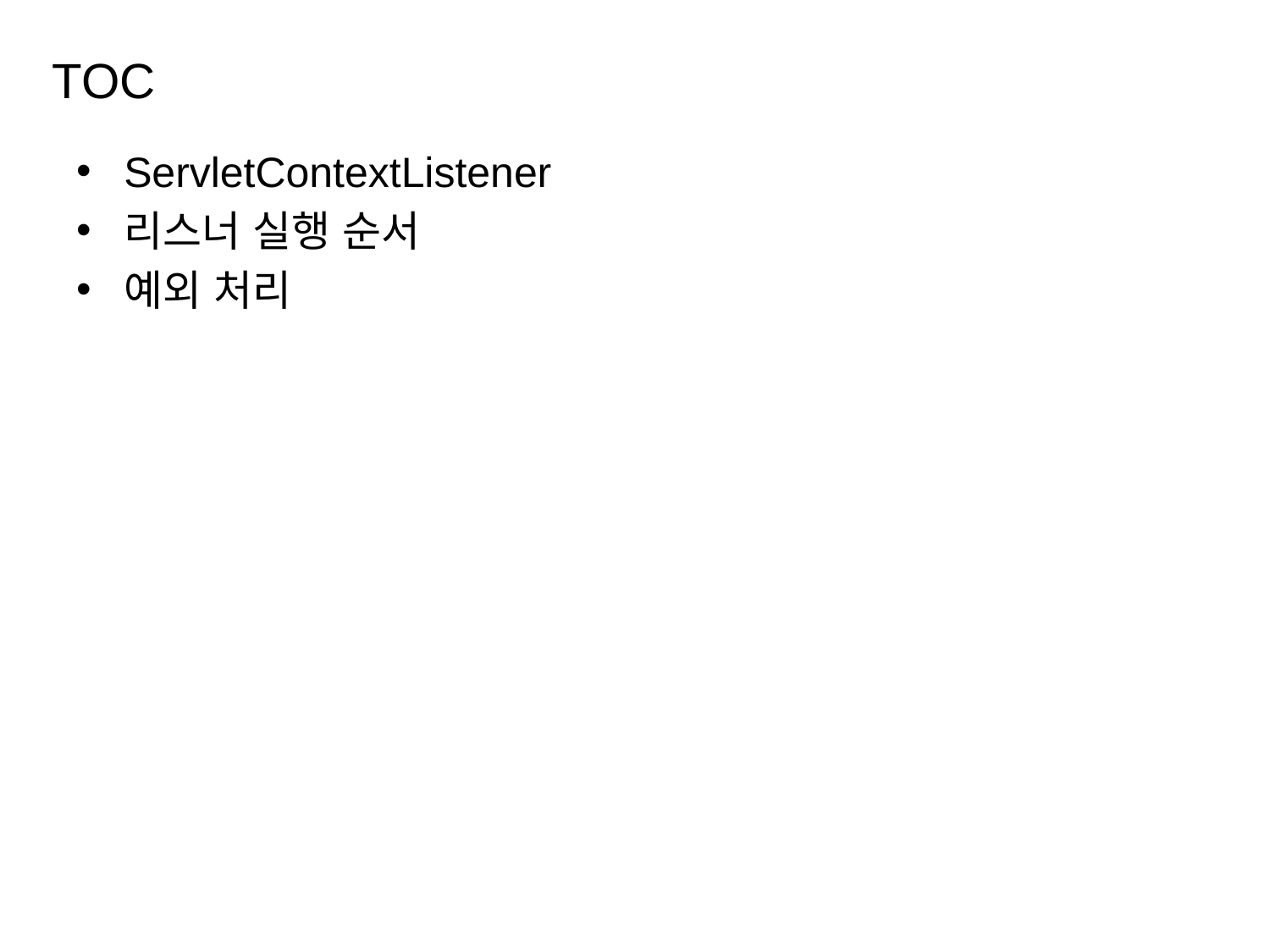

# TOC
ServletContextListener
리스너 실행 순서
예외 처리